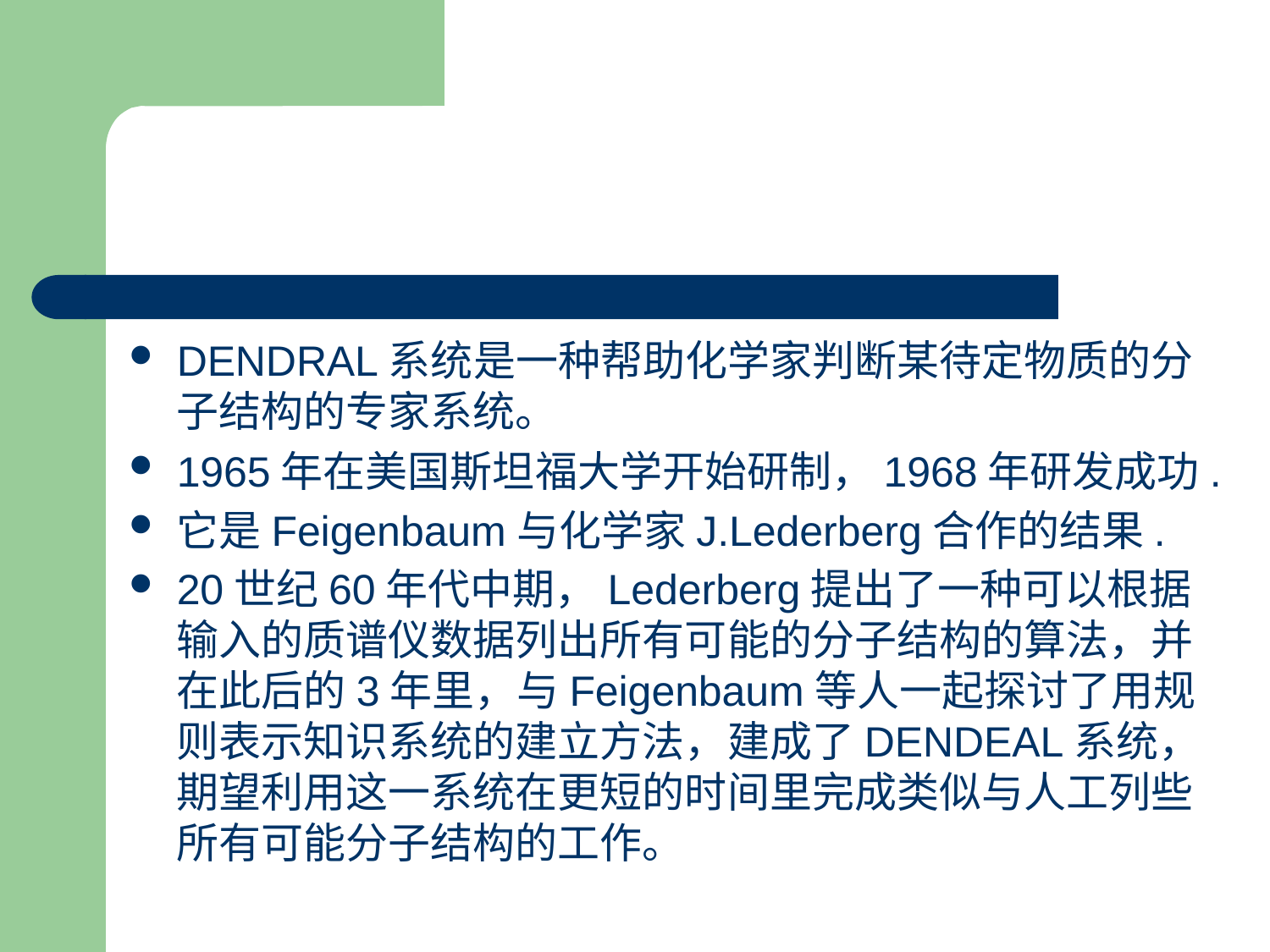

#
DENDRAL系统是一种帮助化学家判断某待定物质的分子结构的专家系统。
1965年在美国斯坦福大学开始研制，1968年研发成功.
它是Feigenbaum与化学家J.Lederberg合作的结果.
20世纪60年代中期，Lederberg提出了一种可以根据输入的质谱仪数据列出所有可能的分子结构的算法，并在此后的3年里，与Feigenbaum等人一起探讨了用规则表示知识系统的建立方法，建成了DENDEAL系统，期望利用这一系统在更短的时间里完成类似与人工列些所有可能分子结构的工作。
15